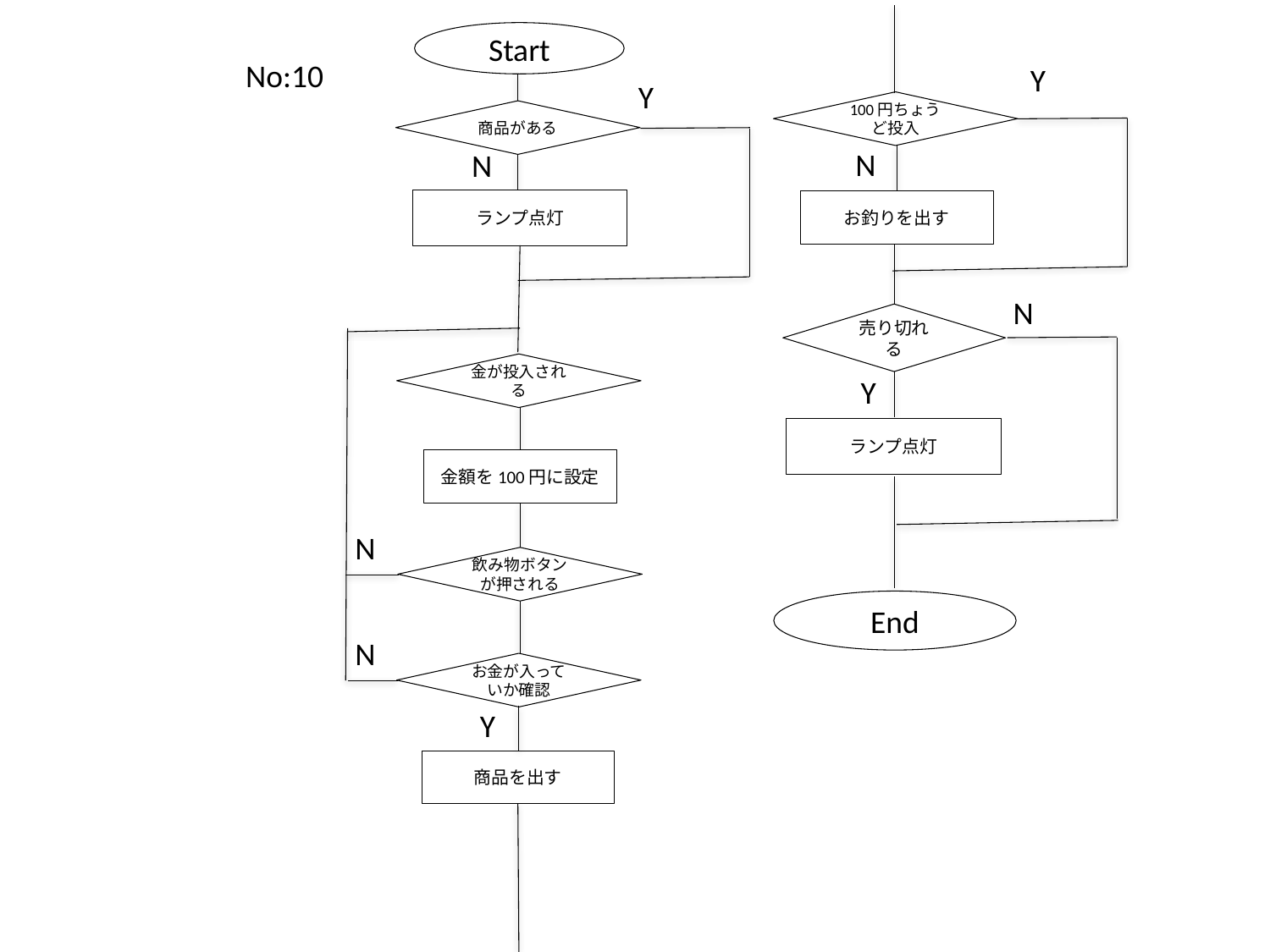

Start
No:10
Y
Y
100円ちょうど投入
商品がある
N
N
ランプ点灯
お釣りを出す
N
売り切れる
金が投入される
Y
ランプ点灯
金額を100円に設定
N
飲み物ボタンが押される
End
N
お金が入っていか確認
Y
商品を出す